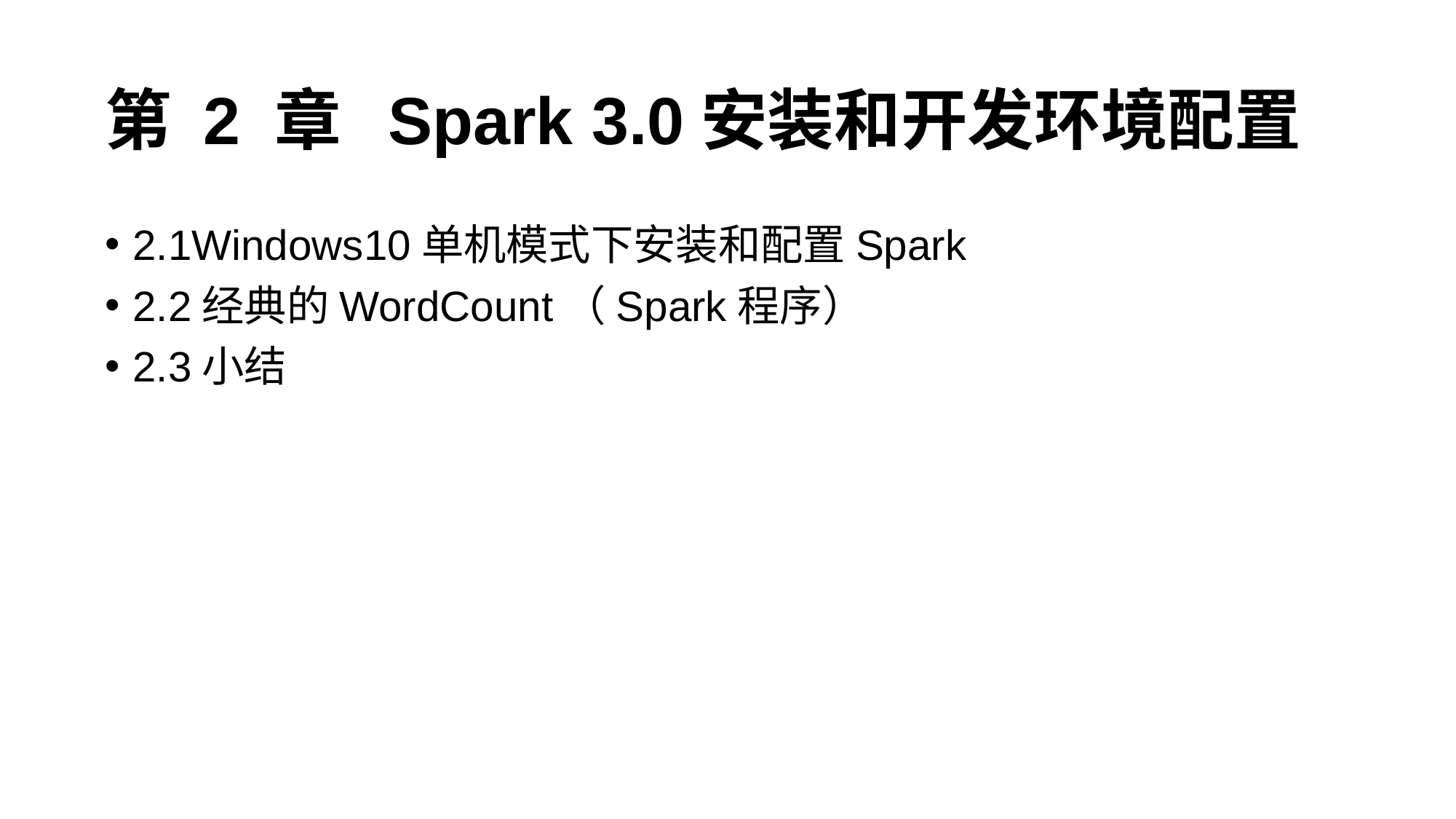

# 第 2 章  Spark 3.0安装和开发环境配置
2.1Windows10单机模式下安装和配置Spark
2.2经典的WordCount（Spark程序）
2.3小结